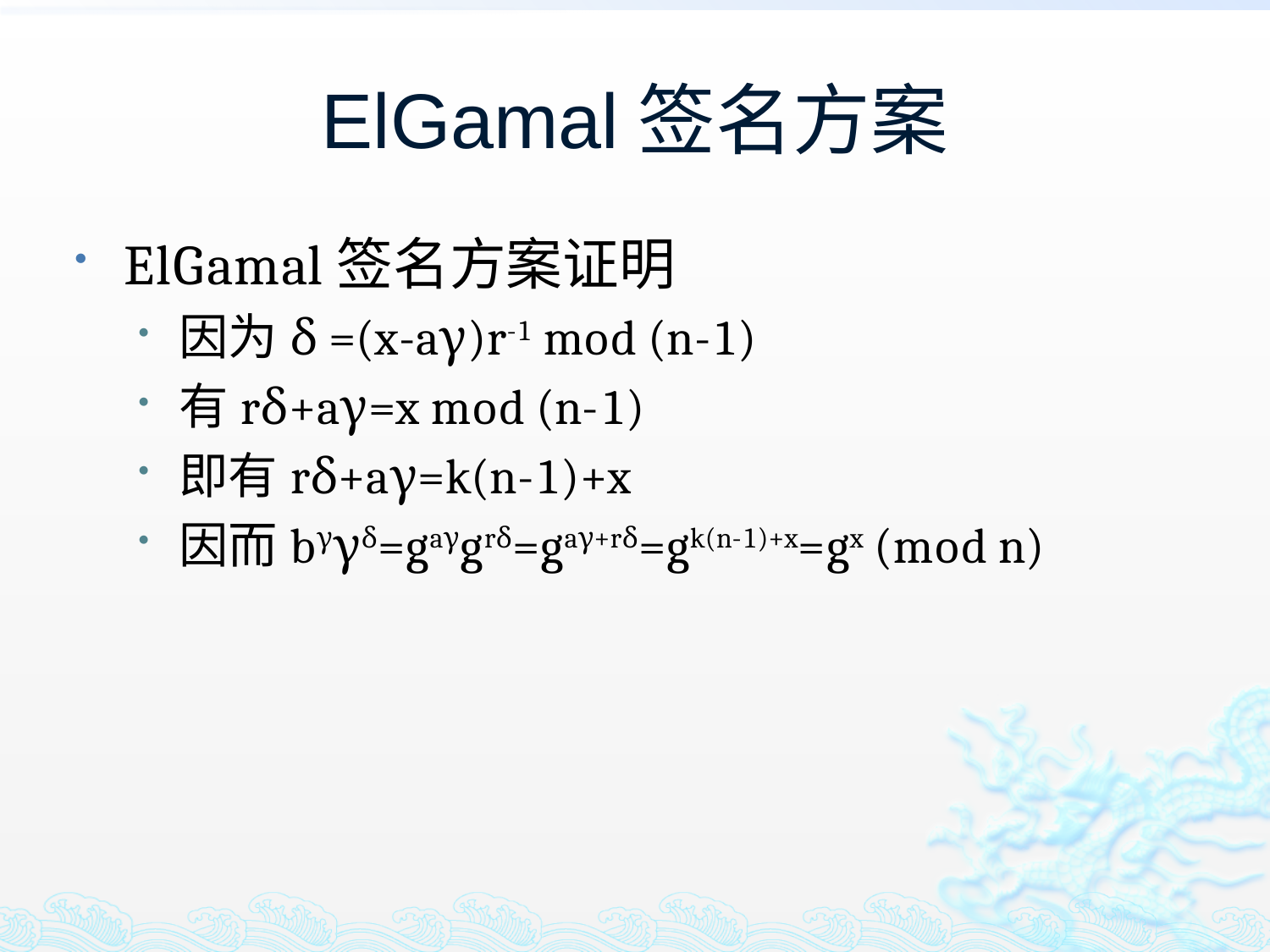

# ElGamal签名方案
ElGamal签名方案证明
因为δ =(x-aγ)r-1 mod (n-1)
有rδ+aγ=x mod (n-1)
即有rδ+aγ=k(n-1)+x
因而bγγδ=gaγgrδ=gaγ+rδ=gk(n-1)+x=gx (mod n)